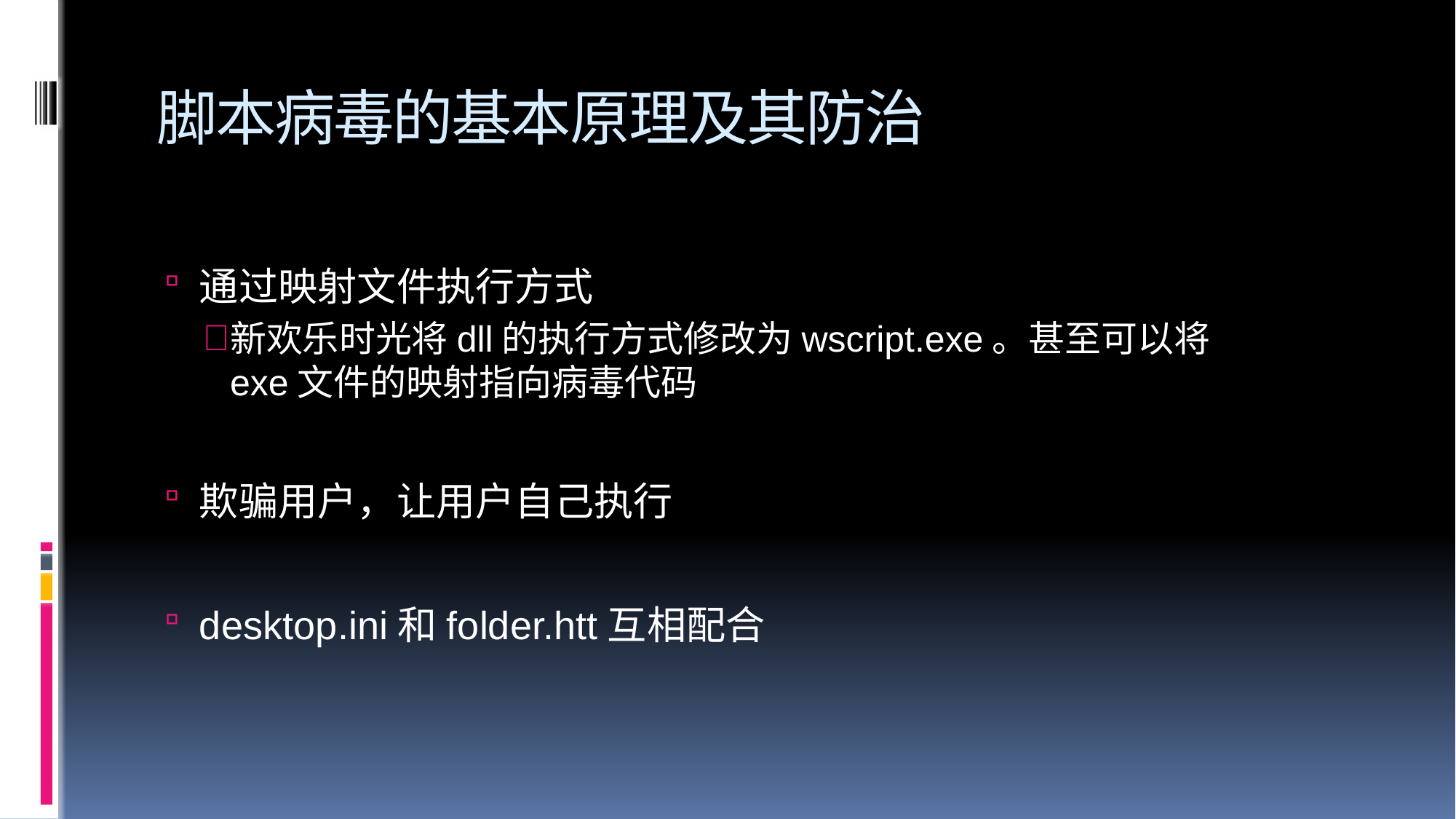

# 脚本病毒的基本原理及其防治
通过映射文件执行方式
新欢乐时光将dll的执行方式修改为wscript.exe。甚至可以将exe文件的映射指向病毒代码

欺骗用户，让用户自己执行

desktop.ini和folder.htt互相配合